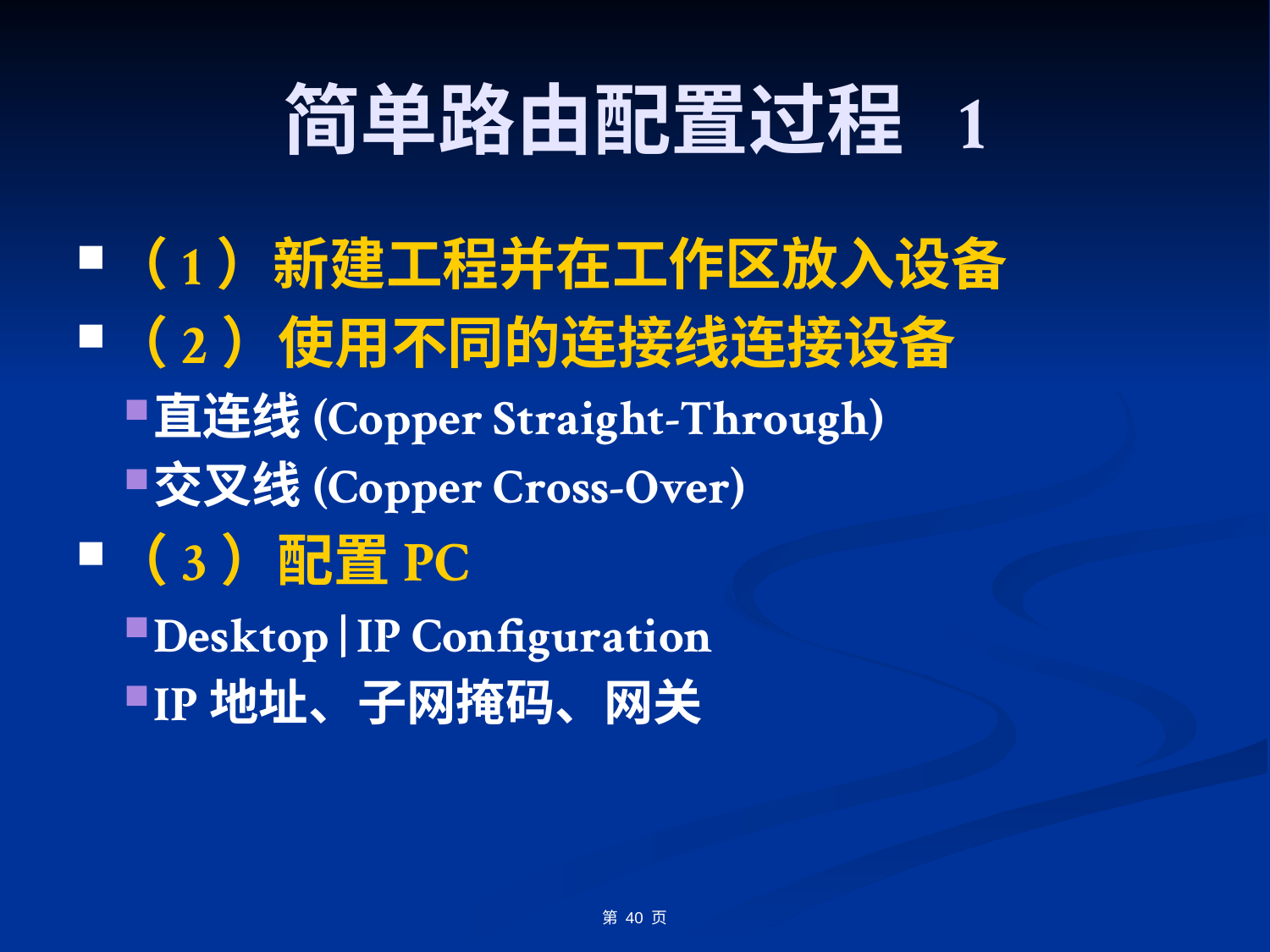

# 简单路由配置过程  1
（1）新建工程并在工作区放入设备
（2）使用不同的连接线连接设备
直连线(Copper Straight-Through)
交叉线(Copper Cross-Over)
（3）配置PC
Desktop | IP Configuration
IP地址、子网掩码、网关
第 40 页